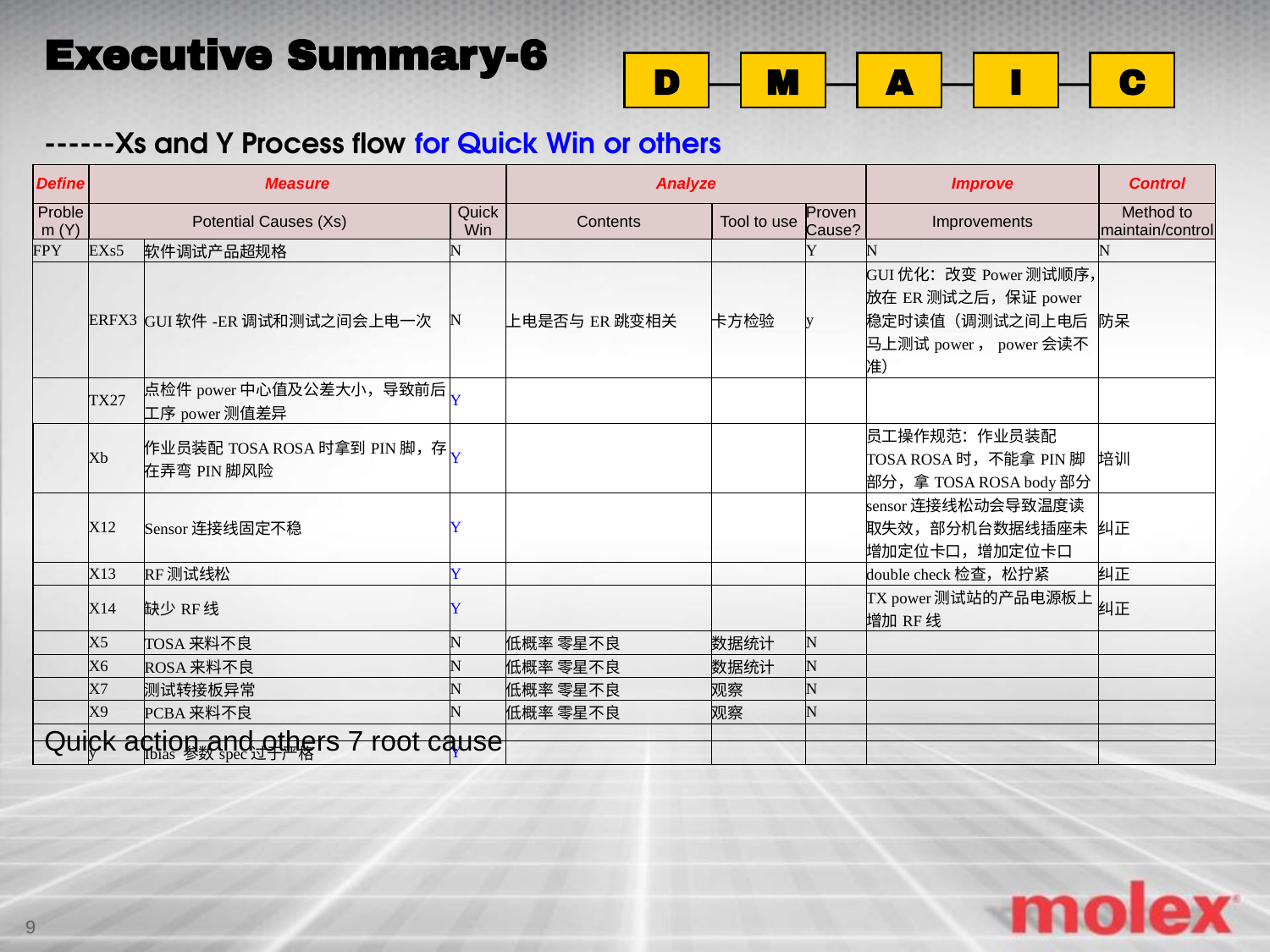

Executive Summary-6

------Xs and Y Process flow for Quick Win or others
| Define | Measure |  |  | Analyze |  |  | Improve | Control |
| --- | --- | --- | --- | --- | --- | --- | --- | --- |
| Problem (Y) | Potential Causes (Xs) |  | Quick | Contents | Tool to use | Proven Cause? | Improvements | Method to maintain/control |
|  |  |  | Win |  |  |  |  |  |
| FPY | EXs5 | 软件调试产品超规格 | N |  |  | Y | N | N |
|  | ERFX3 | GUI软件-ER调试和测试之间会上电一次 | N | 上电是否与ER跳变相关 | 卡方检验 | y | GUI优化：改变Power测试顺序，放在ER测试之后，保证power稳定时读值（调测试之间上电后马上测试power，power会读不准） | 防呆 |
|  | TX27 | 点检件power中心值及公差大小，导致前后工序power测值差异 | Y |  |  |  |  |  |
|  | Xb | 作业员装配TOSA ROSA时拿到PIN脚，存在弄弯PIN脚风险 | Y |  |  |  | 员工操作规范：作业员装配TOSA ROSA时，不能拿PIN脚部分，拿TOSA ROSA body部分 | 培训 |
|  | X12 | Sensor连接线固定不稳 | Y |  |  |  | sensor连接线松动会导致温度读取失效，部分机台数据线插座未增加定位卡口，增加定位卡口 | 纠正 |
|  | X13 | RF测试线松 | Y |  |  |  | double check检查，松拧紧 | 纠正 |
|  | X14 | 缺少RF线 | Y |  |  |  | TX power测试站的产品电源板上增加RF线 | 纠正 |
|  | X5 | TOSA来料不良 | N | 低概率 零星不良 | 数据统计 | N |  |  |
|  | X6 | ROSA来料不良 | N | 低概率 零星不良 | 数据统计 | N |  |  |
|  | X7 | 测试转接板异常 | N | 低概率 零星不良 | 观察 | N |  |  |
|  | X9 | PCBA来料不良 | N | 低概率 零星不良 | 观察 | N |  |  |
|  |  |  |  |  |  |  |  |  |
|  | y | Ibias 参数spec过于严格 | Y |  |  |  |  |  |
Quick action and others 7 root cause
9